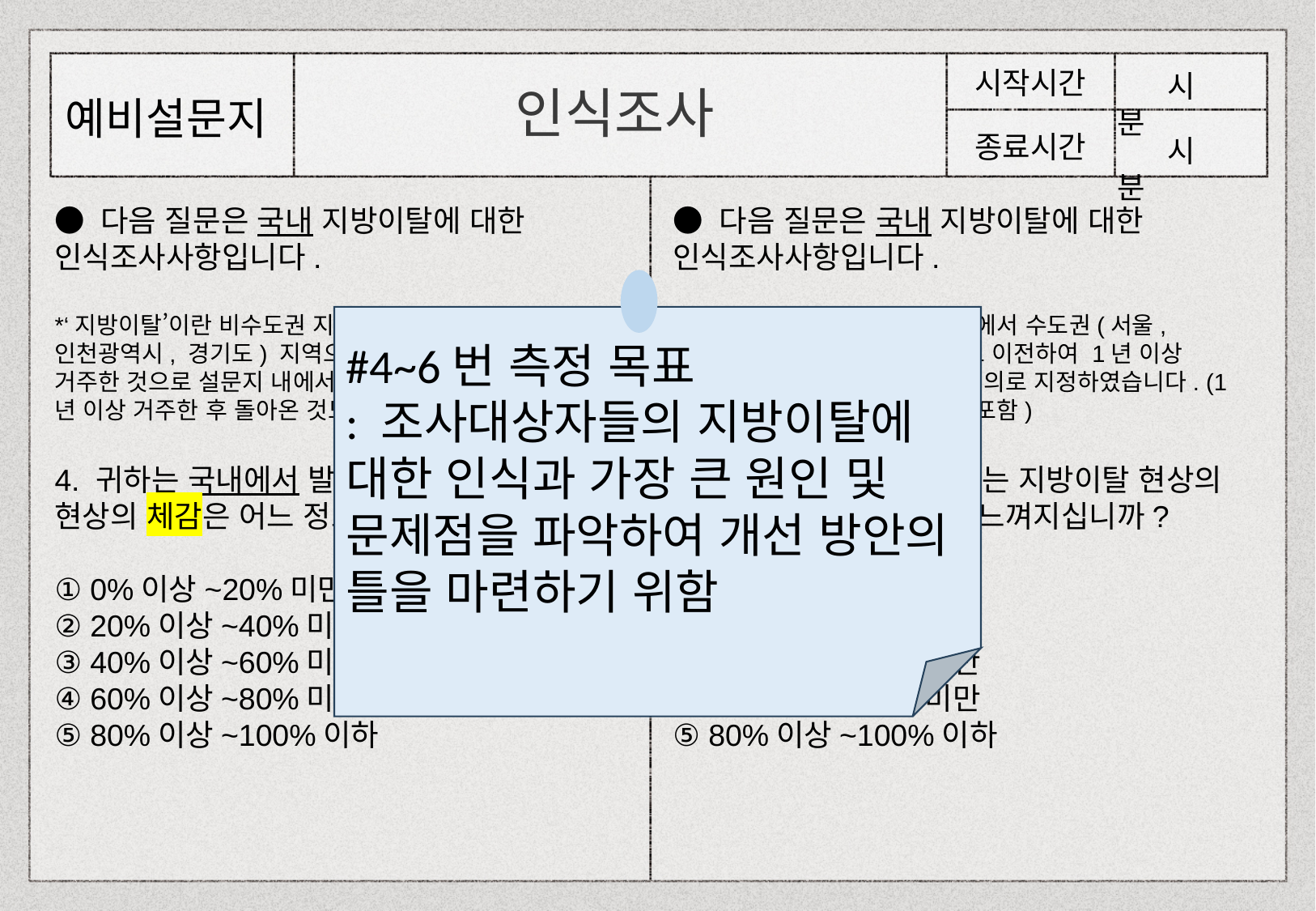

시작시간
     시       분
종료시간
     시       분
인식조사
예비설문지

● 다음 질문은 국내 지방이탈에 대한 인식조사사항입니다.

*‘지방이탈’이란 비수도권 지역에서 수도권(서울, 인천광역시, 경기도) 지역으로 이전하여 1년 이상 거주한 것으로 설문지 내에서 임의로 지정하였습니다. (1년 이상 거주한 후 돌아온 것도 포함)
4. 귀하는 국내에서 발생하고 있는 지방이탈 현상의 체감은 어느 정도라고 느껴지십니까?

① 0%이상~20%미만
② 20%이상~40%미만
③ 40%이상~60%미만
④ 60%이상~80%미만
⑤ 80%이상~100%이하

● 다음 질문은 국내 지방이탈에 대한 인식조사사항입니다.

*‘지방이탈’이란 비수도권 지역에서 수도권(서울, 인천광역시, 경기도) 지역으로 이전하여 1년 이상 거주한 것으로 설문지 내에서 임의로 지정하였습니다. (1년 이상 거주한 후 돌아온 것도 포함)
4. 국내에서 발생하고 있는 지방이탈 현상의 심각성은 어느 정도라고 느껴지십니까?

① 0%이상~20%미만
② 20%이상~40%미만
③ 40%이상~60%미만
④ 60%이상~80%미만
⑤ 80%이상~100%이하

#4~6번 측정 목표
: 조사대상자들의 지방이탈에 대한 인식과 가장 큰 원인 및 문제점을 파악하여 개선 방안의 틀을 마련하기 위함